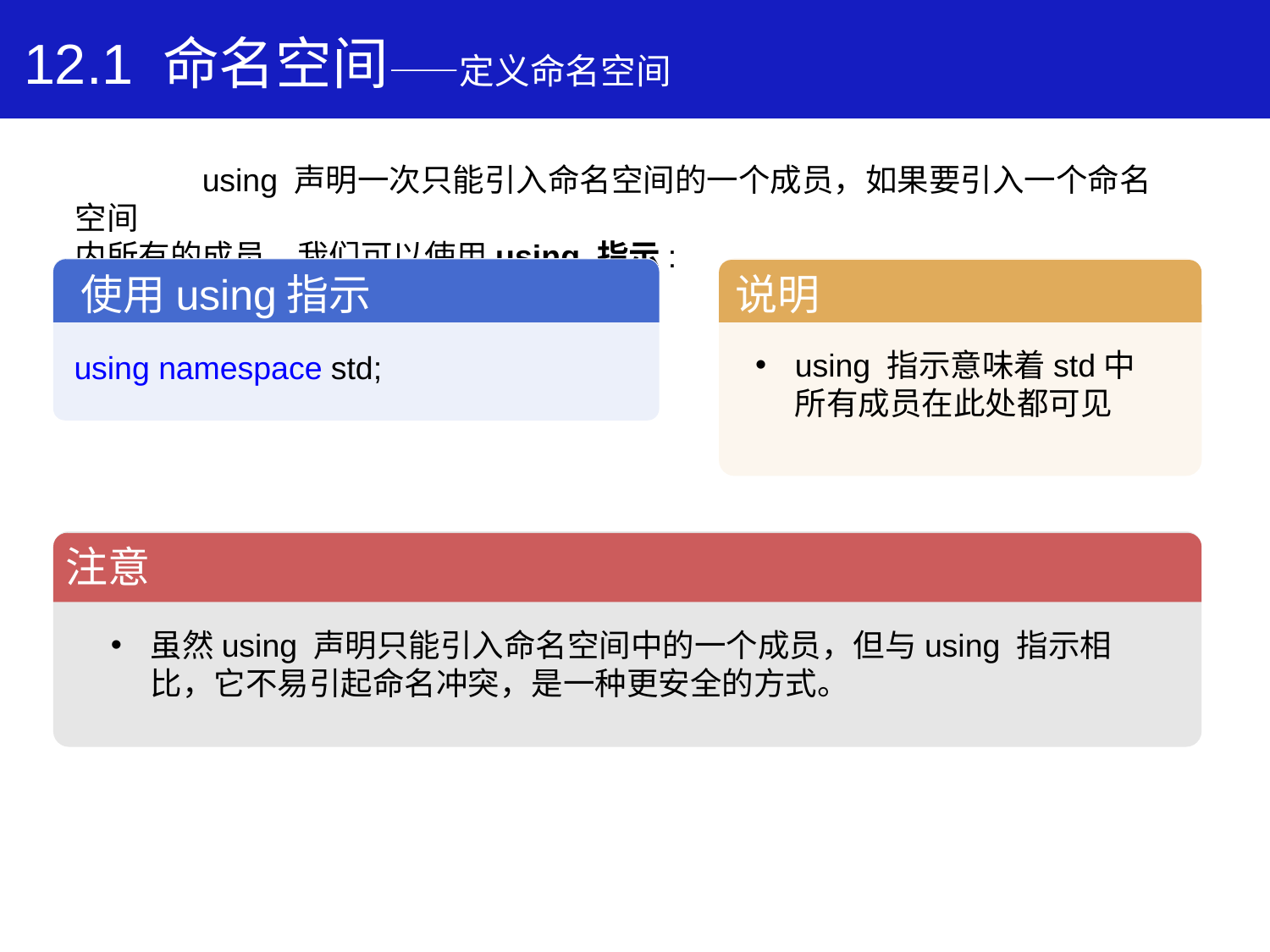

12.1 命名空间——定义命名空间
	using 声明一次只能引入命名空间的一个成员，如果要引入一个命名空间
内所有的成员，我们可以使用using 指示:

说明

使用using指示
using 指示意味着std中所有成员在此处都可见
using namespace std;

注意
虽然using 声明只能引入命名空间中的一个成员，但与using 指示相比，它不易引起命名冲突，是一种更安全的方式。
15